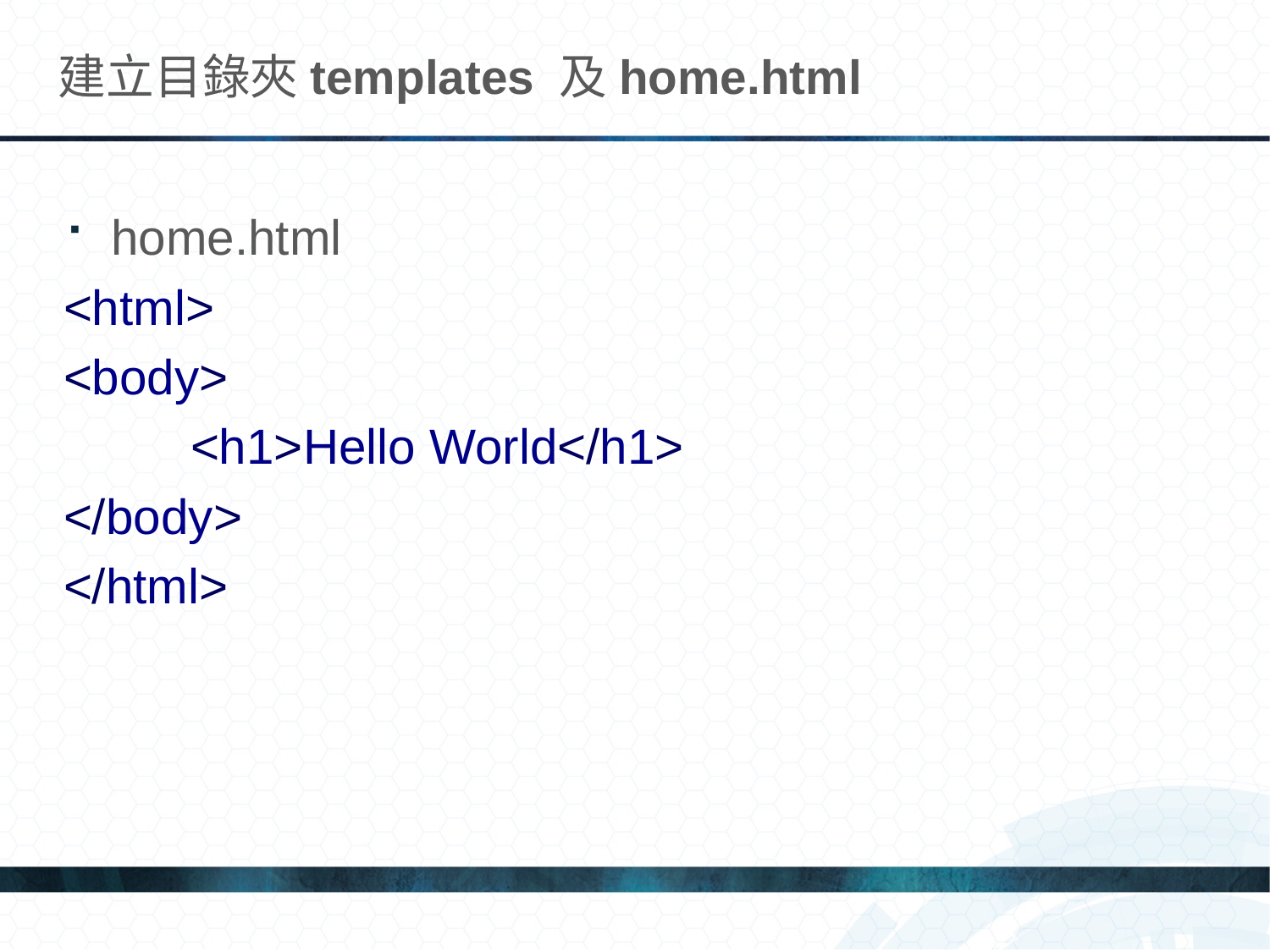

# 建立目錄夾templates 及home.html
home.html
<html>
<body>
	<h1>Hello World</h1>
</body>
</html>